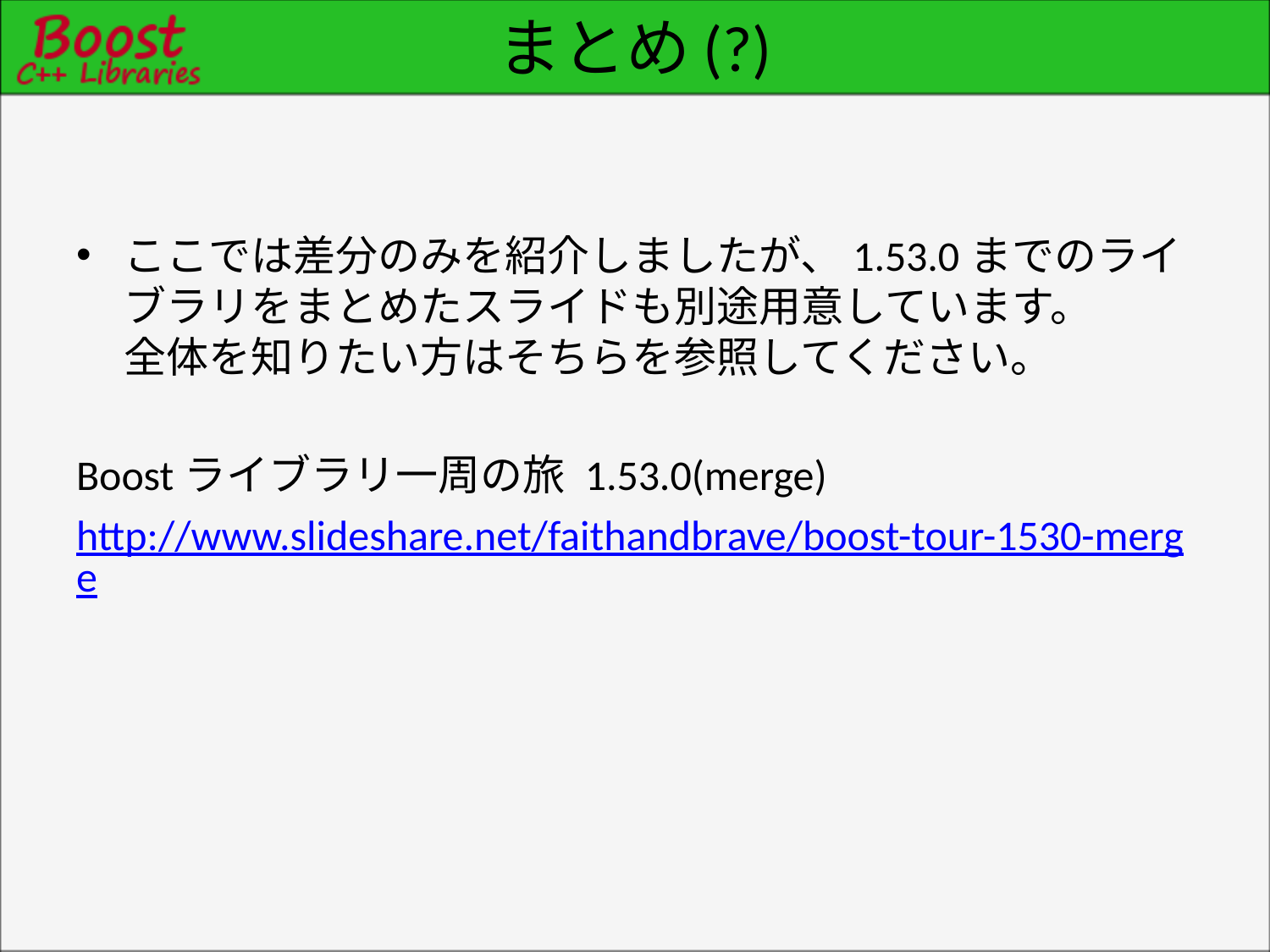

# まとめ(?)
ここでは差分のみを紹介しましたが、1.53.0までのライブラリをまとめたスライドも別途用意しています。
全体を知りたい方はそちらを参照してください。

Boostライブラリ一周の旅 1.53.0(merge)
http://www.slideshare.net/faithandbrave/boost-tour-1530-merge